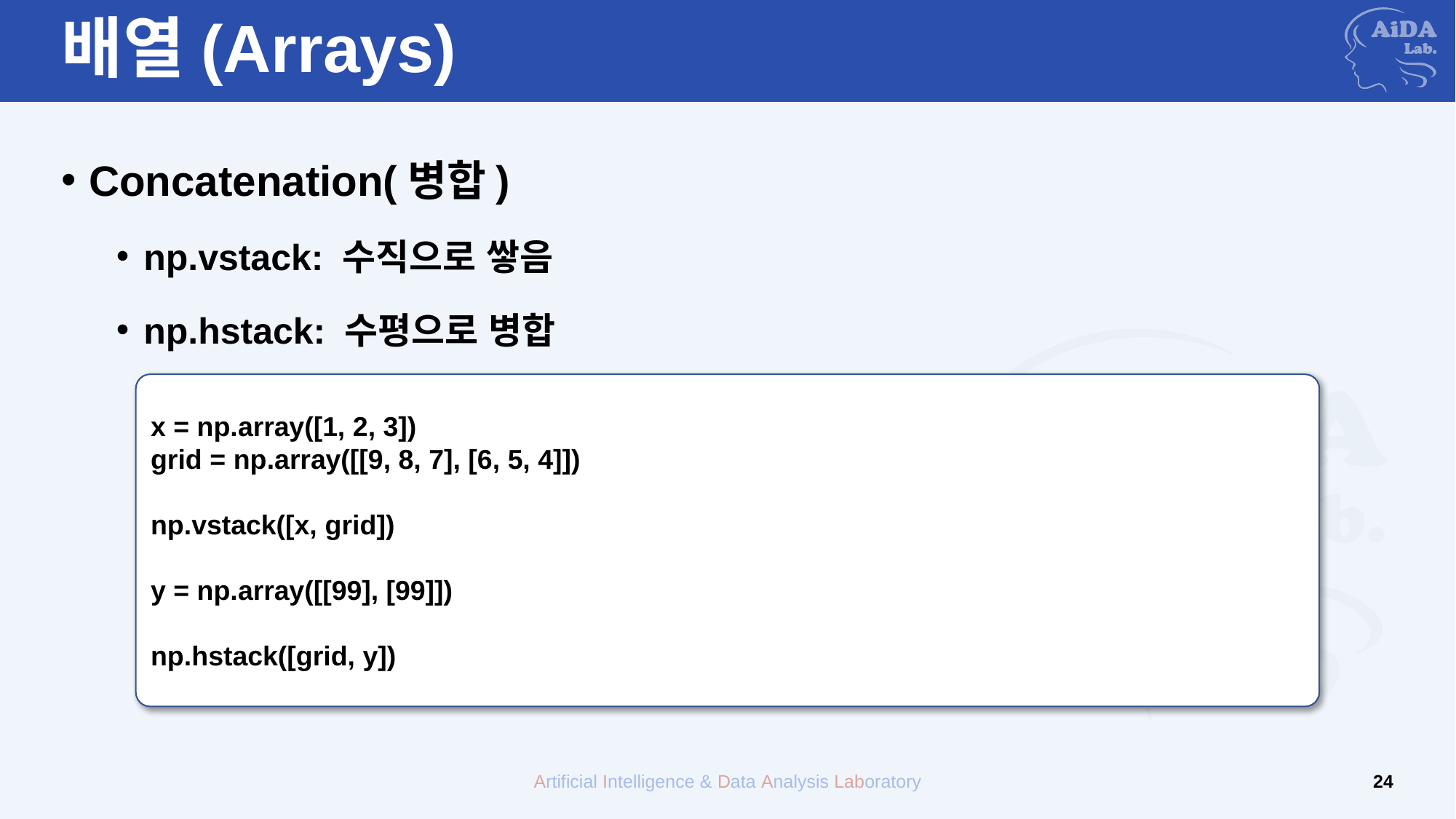

# 배열(Arrays)
Concatenation(병합)
np.vstack: 수직으로 쌓음
np.hstack: 수평으로 병합
x = np.array([1, 2, 3])
grid = np.array([[9, 8, 7], [6, 5, 4]])

np.vstack([x, grid])

y = np.array([[99], [99]])

np.hstack([grid, y])
Artificial Intelligence & Data Analysis Laboratory
24